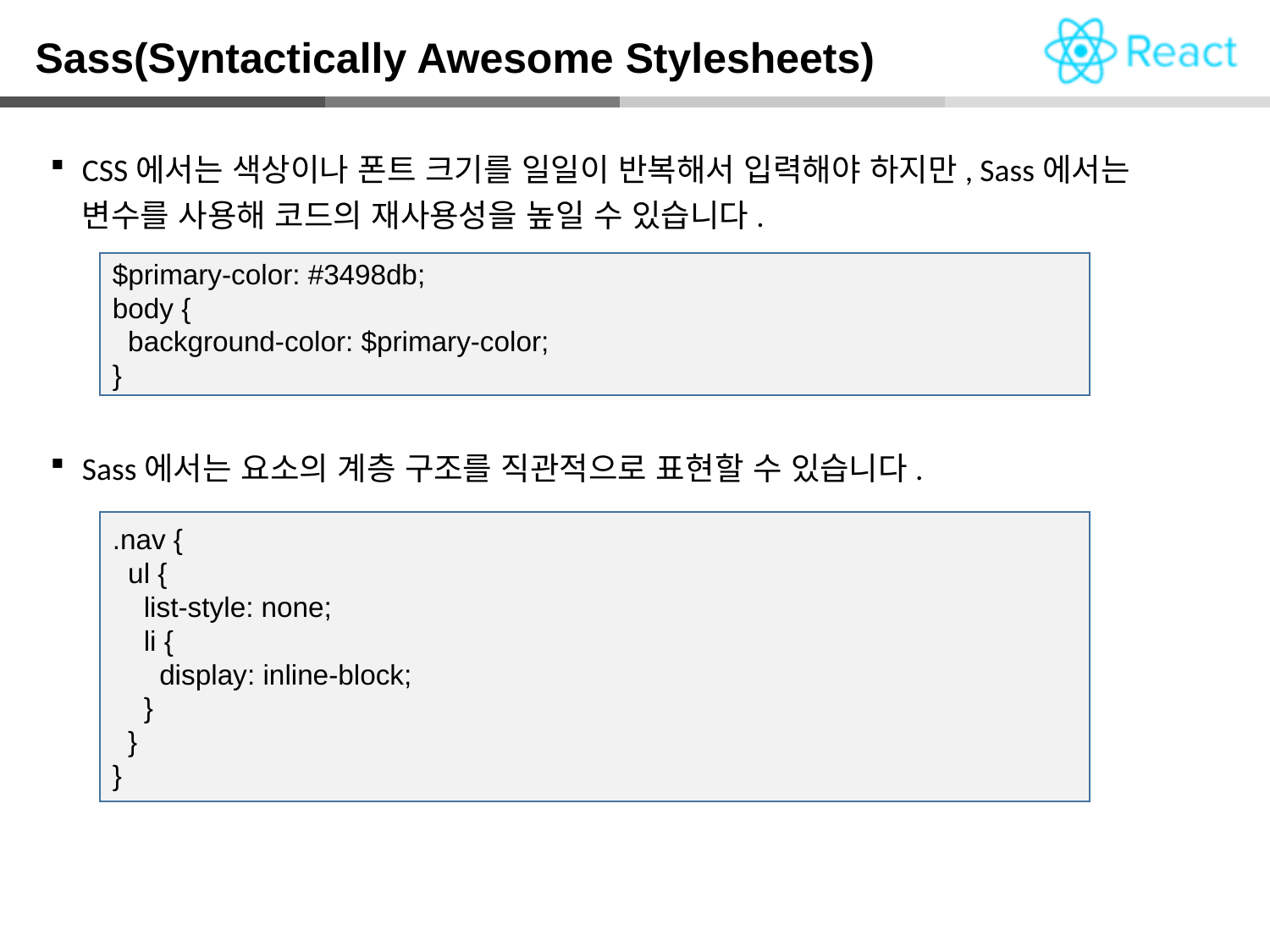

Sass(Syntactically Awesome Stylesheets)
CSS에서는 색상이나 폰트 크기를 일일이 반복해서 입력해야 하지만, Sass에서는 변수를 사용해 코드의 재사용성을 높일 수 있습니다.

Sass에서는 요소의 계층 구조를 직관적으로 표현할 수 있습니다.
$primary-color: #3498db;
body {
  background-color: $primary-color;
}

.nav {
  ul {
    list-style: none;
    li {
      display: inline-block;
    }
  }
}